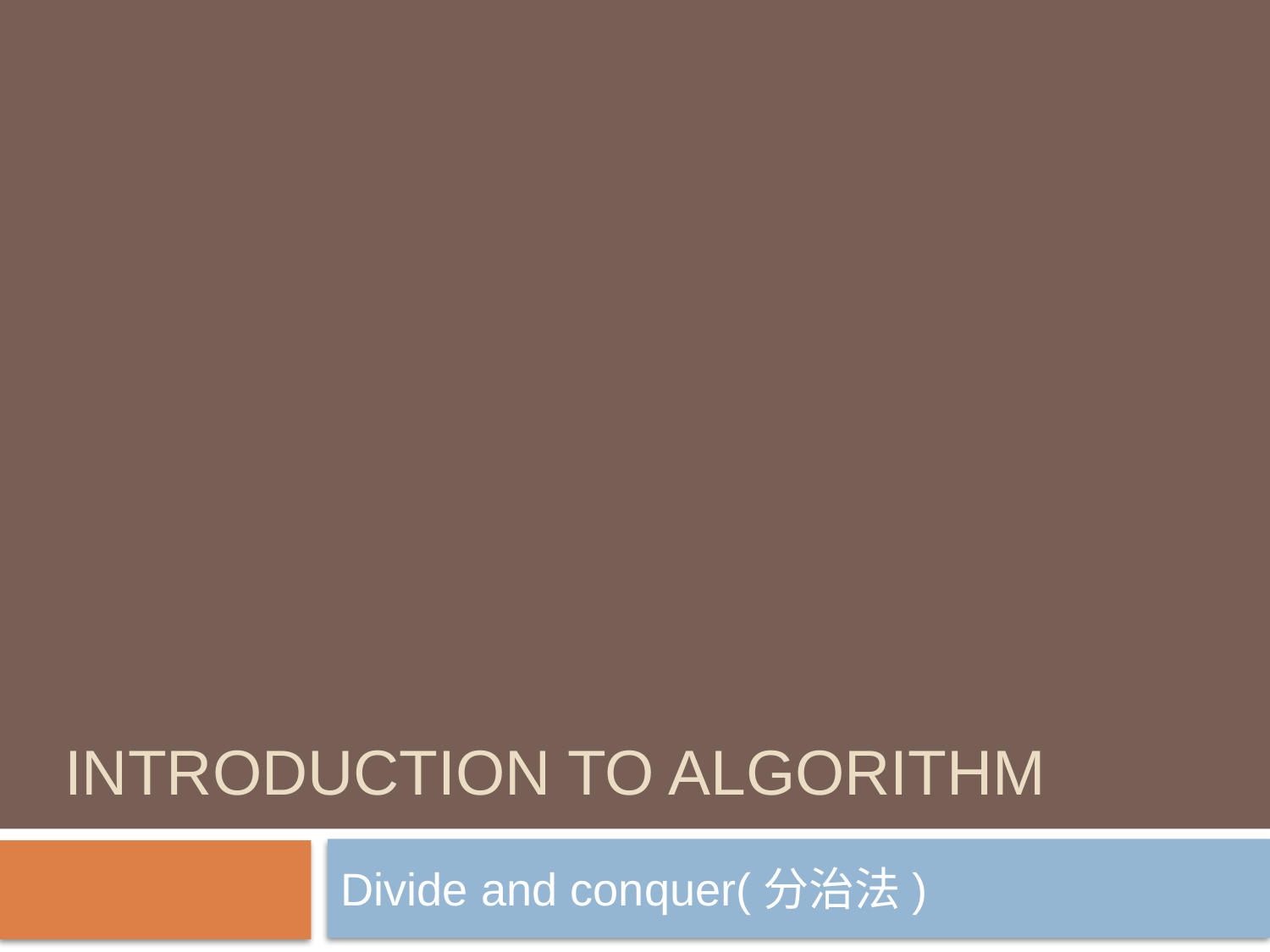

# Introduction to Algorithm
Divide and conquer(分治法)